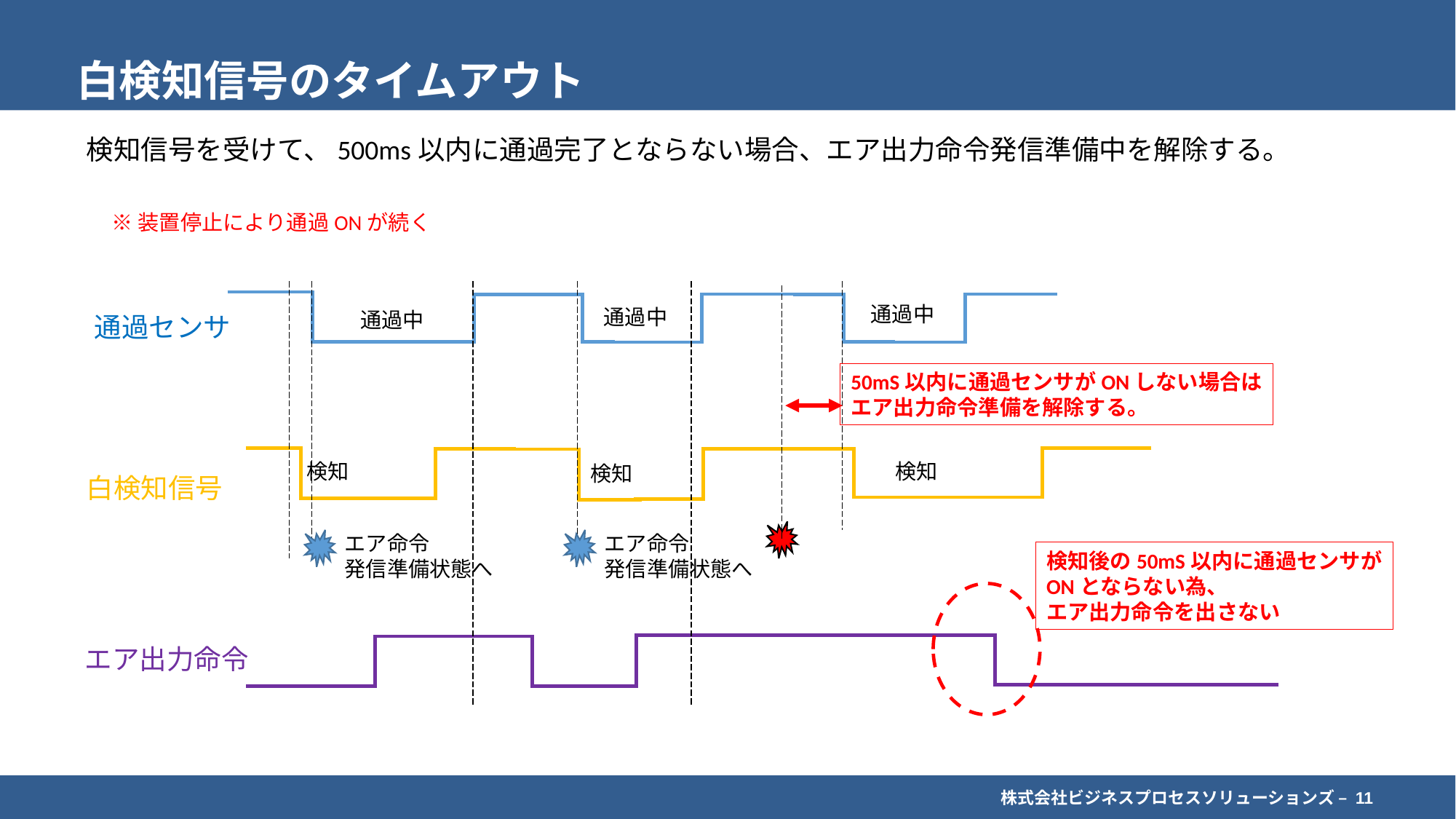

# 白検知信号のタイムアウト
検知信号を受けて、500ms以内に通過完了とならない場合、エア出力命令発信準備中を解除する。
※装置停止により通過ONが続く
通過中
通過中
通過中
通過センサ
50mS以内に通過センサがONしない場合は
エア出力命令準備を解除する。
検知
検知
検知
白検知信号

エア命令
発信準備状態へ
エア命令
発信準備状態へ

検知後の50mS以内に通過センサが
ONとならない為、
エア出力命令を出さない

エア出力命令
株式会社ビジネスプロセスソリューションズ – 11